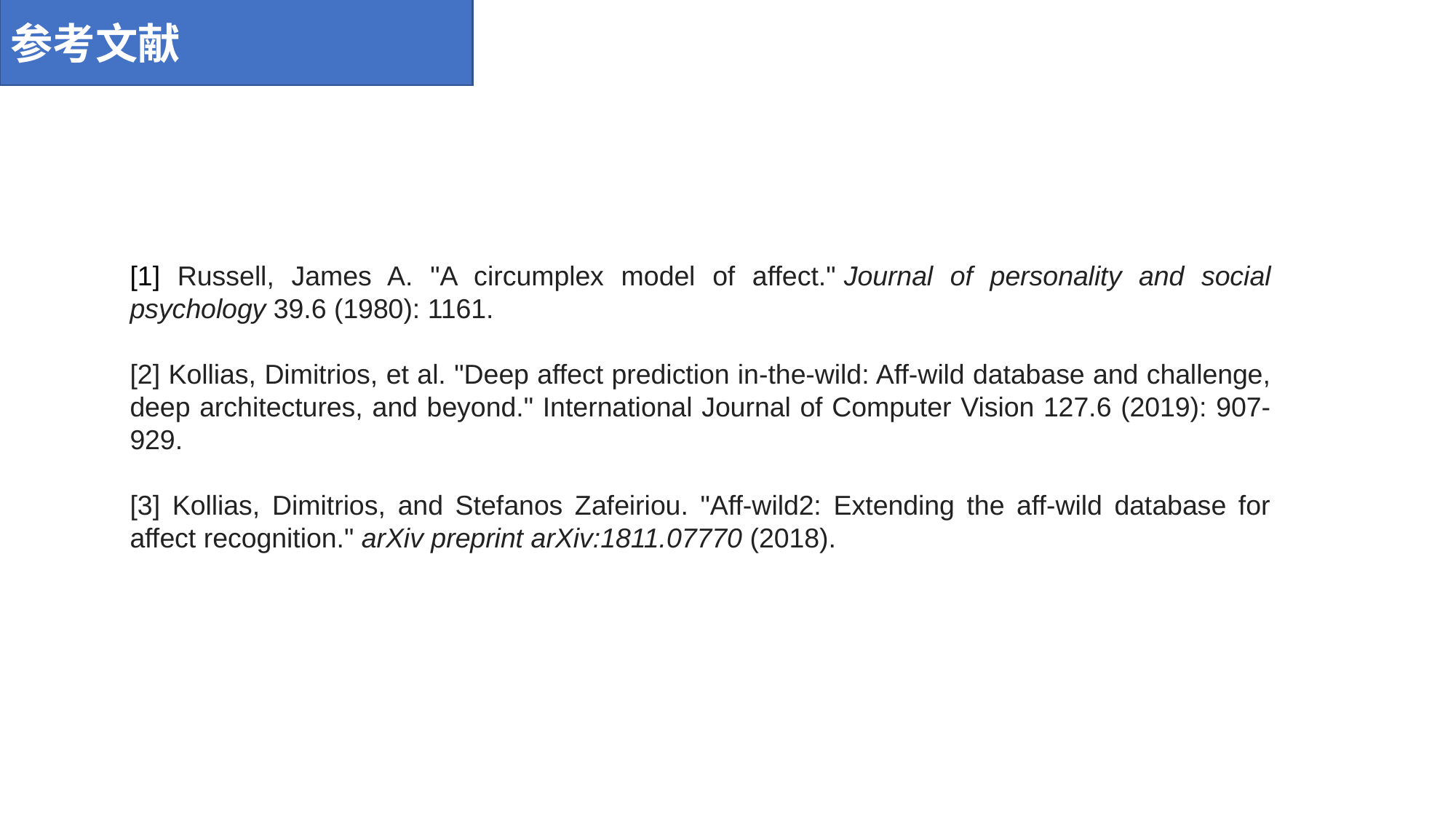

参考文献
[1] Russell, James A. "A circumplex model of affect." Journal of personality and social psychology 39.6 (1980): 1161.

[2] Kollias, Dimitrios, et al. "Deep affect prediction in-the-wild: Aff-wild database and challenge, deep architectures, and beyond." International Journal of Computer Vision 127.6 (2019): 907-929.

[3] Kollias, Dimitrios, and Stefanos Zafeiriou. "Aff-wild2: Extending the aff-wild database for affect recognition." arXiv preprint arXiv:1811.07770 (2018).